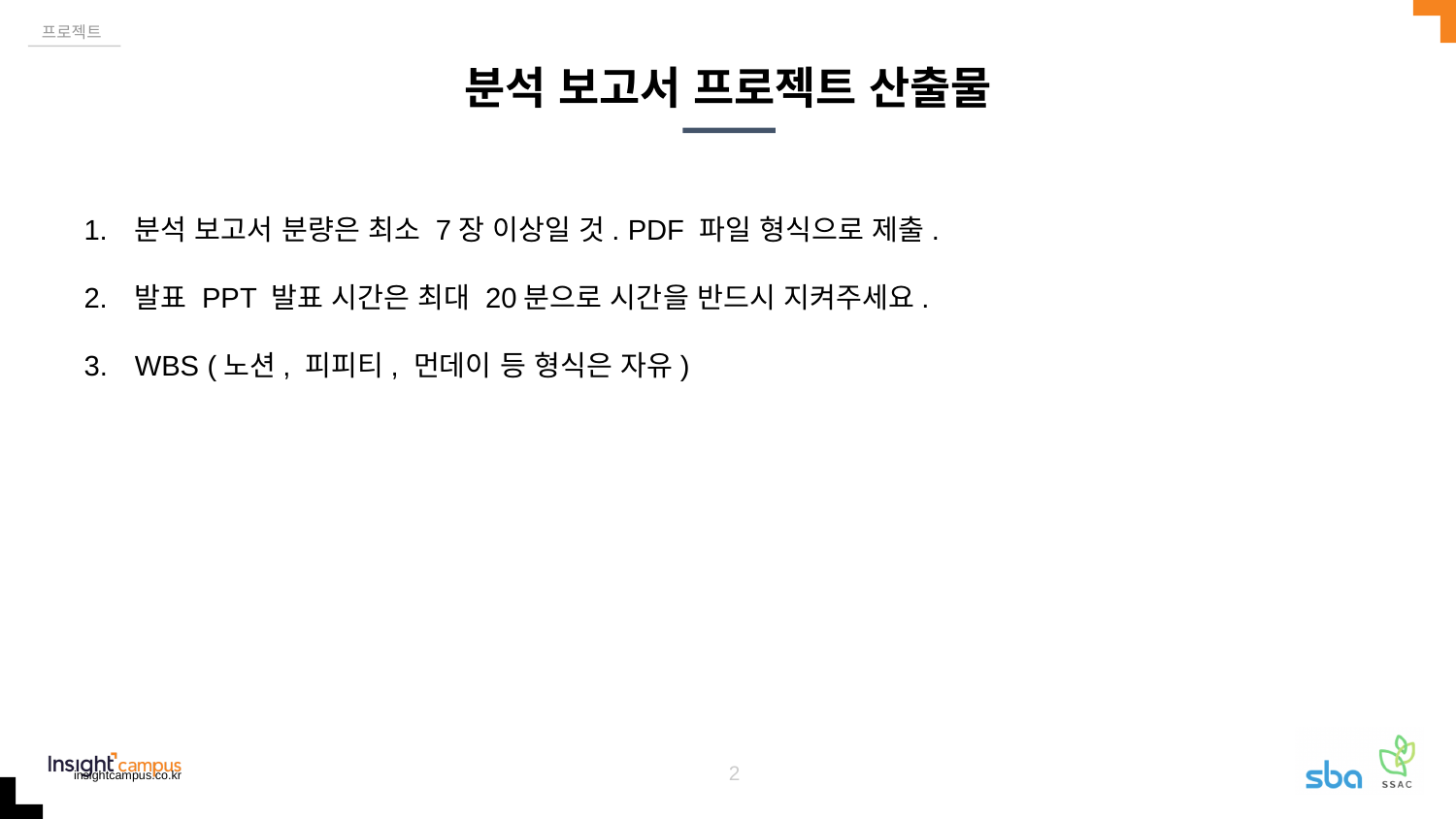

프로젝트
# 분석 보고서 프로젝트 산출물
분석 보고서 분량은 최소 7장 이상일 것. PDF 파일 형식으로 제출.
발표 PPT 발표 시간은 최대 20분으로 시간을 반드시 지켜주세요.
WBS (노션, 피피티, 먼데이 등 형식은 자유)
2